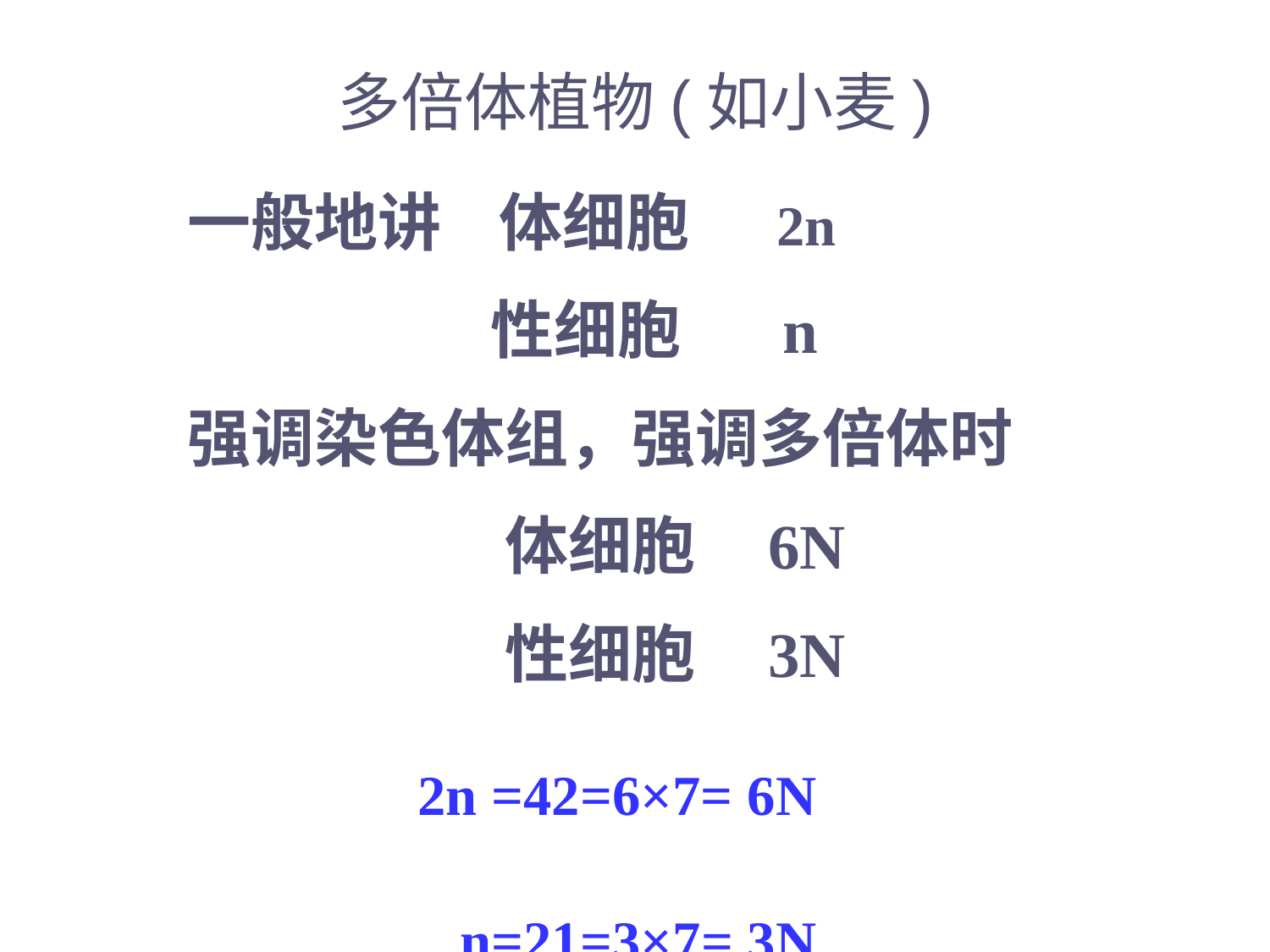

多倍体植物(如小麦)
一般地讲    体细胞     2n
                    性细胞      n
强调染色体组，强调多倍体时
                     体细胞    6N
                     性细胞    3N
2n =42=6×7= 6N
   n=21=3×7= 3N